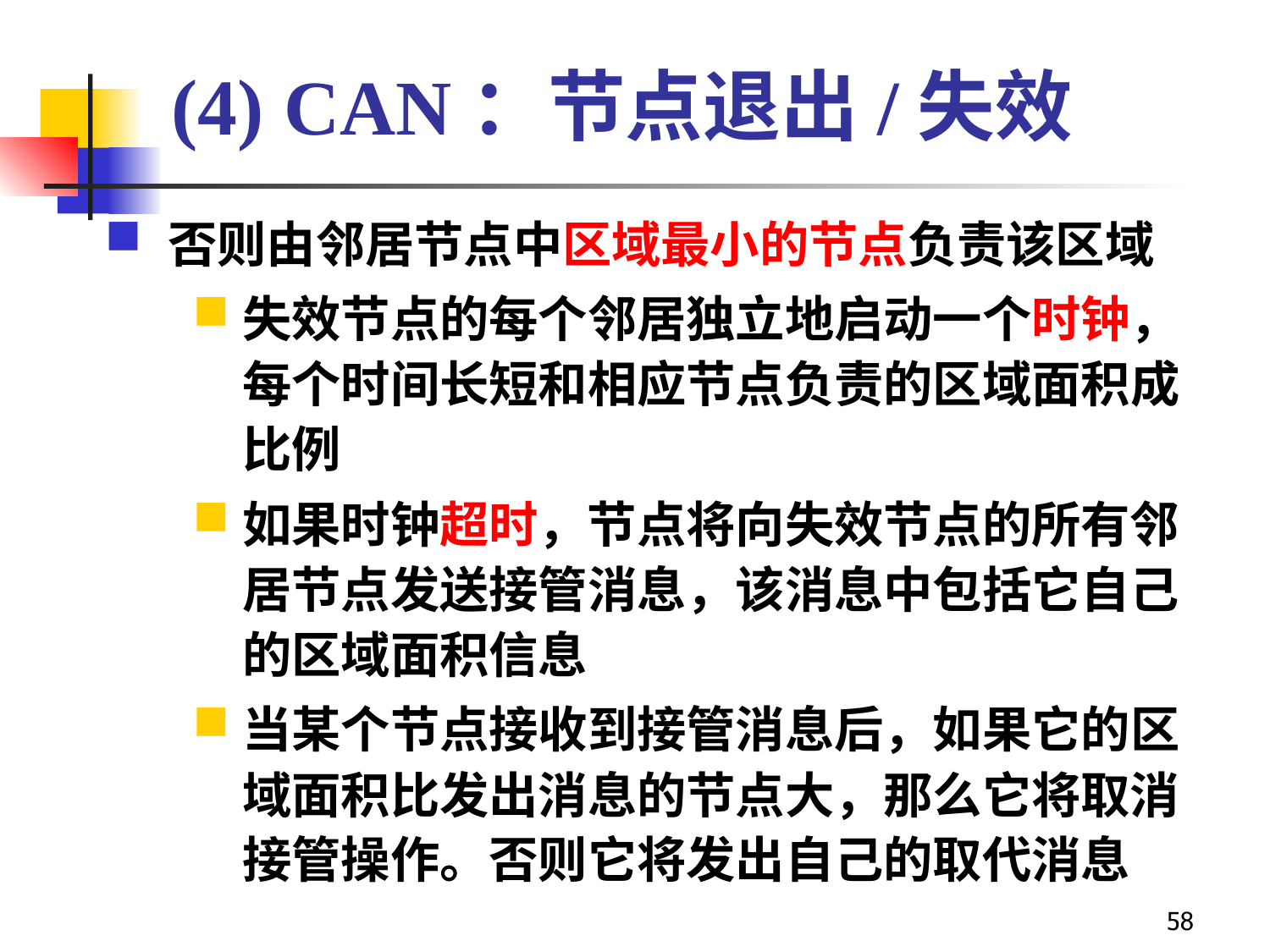

# (4) CAN：节点退出/失效
否则由邻居节点中区域最小的节点负责该区域
失效节点的每个邻居独立地启动一个时钟，每个时间长短和相应节点负责的区域面积成比例
如果时钟超时，节点将向失效节点的所有邻居节点发送接管消息，该消息中包括它自己的区域面积信息
当某个节点接收到接管消息后，如果它的区域面积比发出消息的节点大，那么它将取消接管操作。否则它将发出自己的取代消息
58